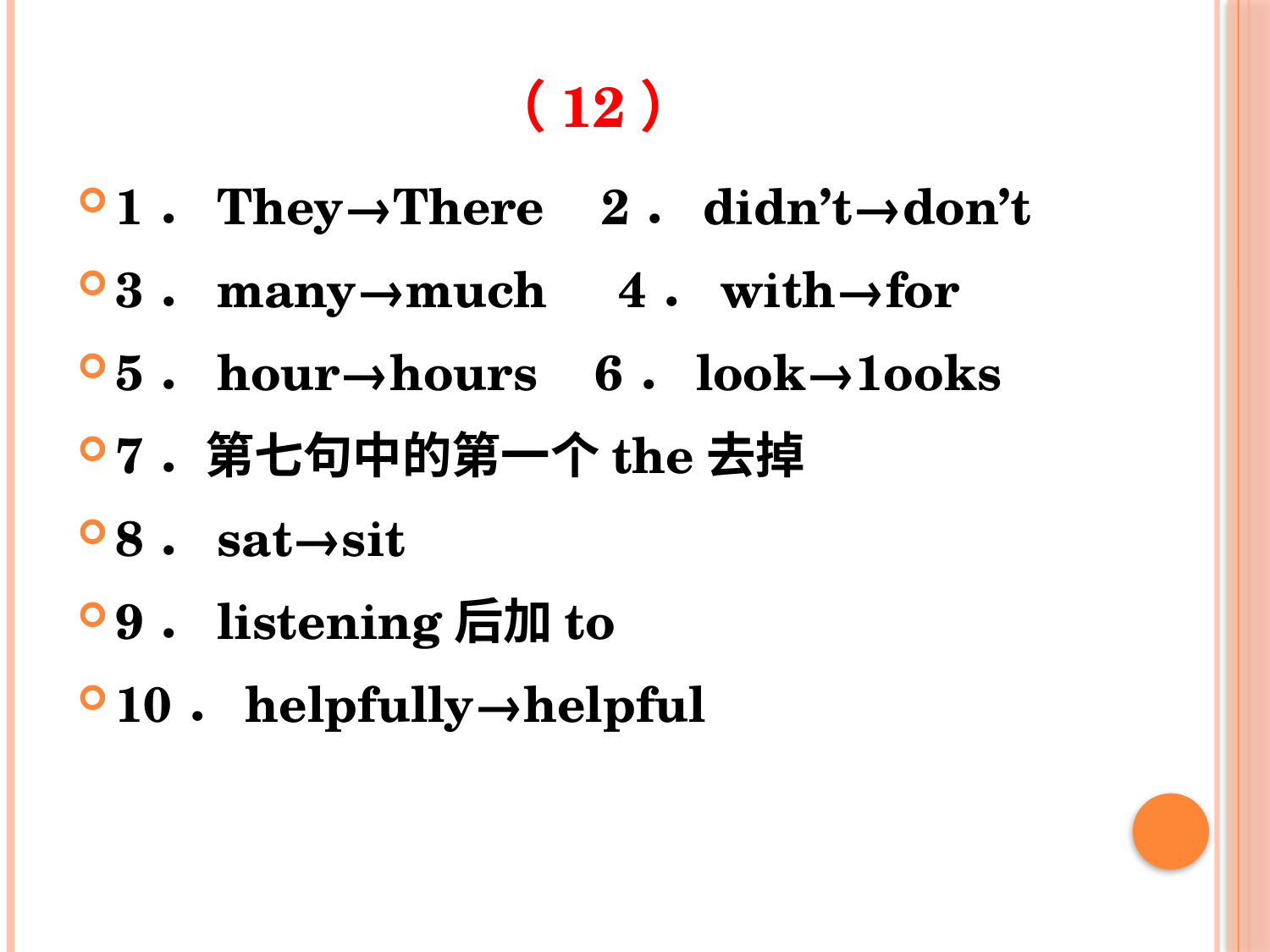

# （12）
1．They→There    2．didn’t→don’t
3．many→much     4．with→for
5．hour→hours    6．look→1ooks
7．第七句中的第一个the去掉
8．sat→sit
9．listening后加to
10．helpfully→helpful